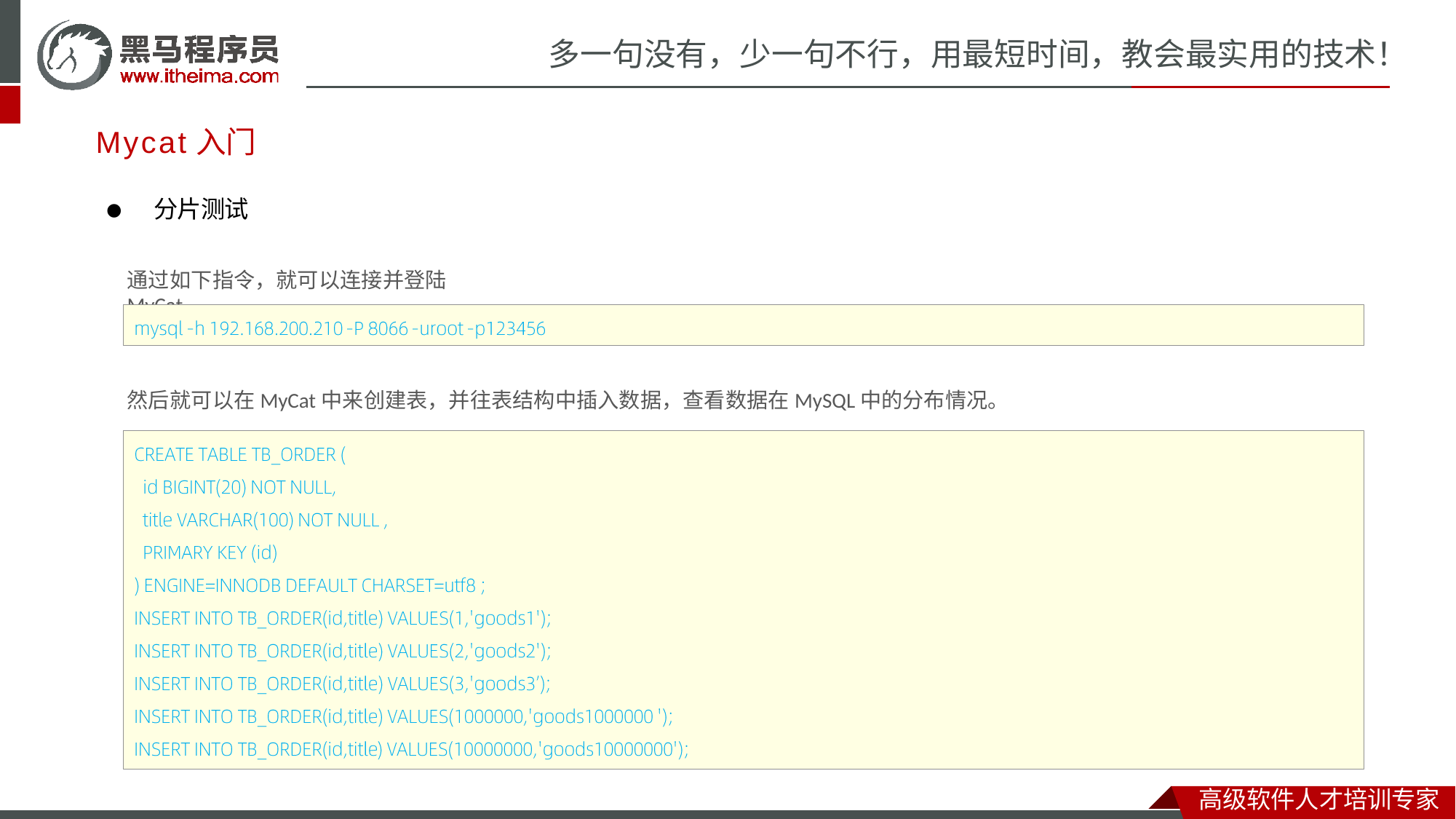

# 多一句没有，少一句不行，用最短时间，教会最实用的技术！

Mycat入门
⚫	分片测试

通过如下指令，就可以连接并登陆MyCat。

然后就可以在MyCat中来创建表，并往表结构中插入数据，查看数据在MySQL中的分布情况。

高级软件人才培训专家